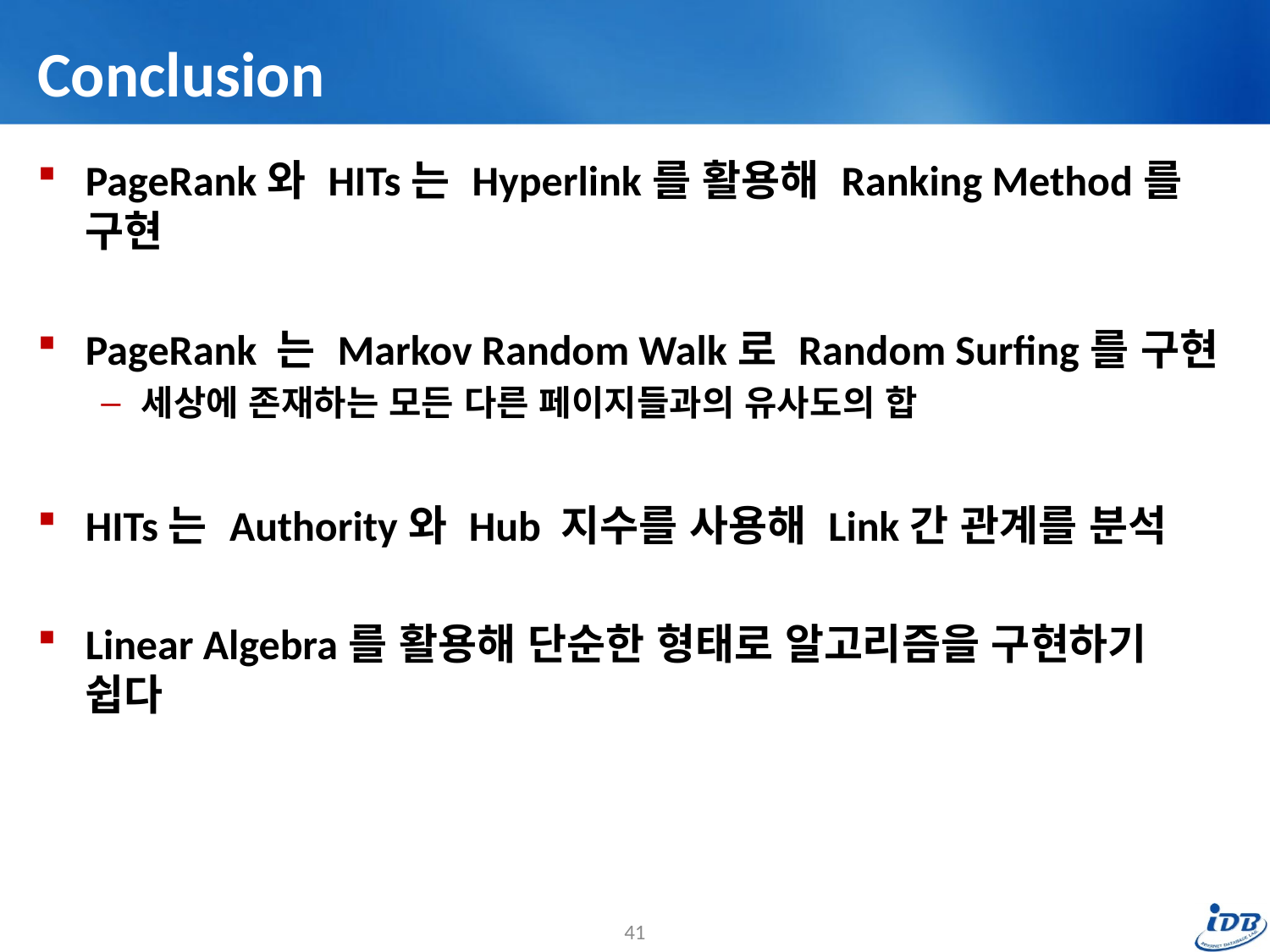

# Conclusion
PageRank와 HITs는 Hyperlink를 활용해 Ranking Method를 구현

PageRank 는 Markov Random Walk로 Random Surfing를 구현
세상에 존재하는 모든 다른 페이지들과의 유사도의 합

HITs는 Authority와 Hub 지수를 사용해 Link간 관계를 분석

Linear Algebra를 활용해 단순한 형태로 알고리즘을 구현하기 쉽다
41